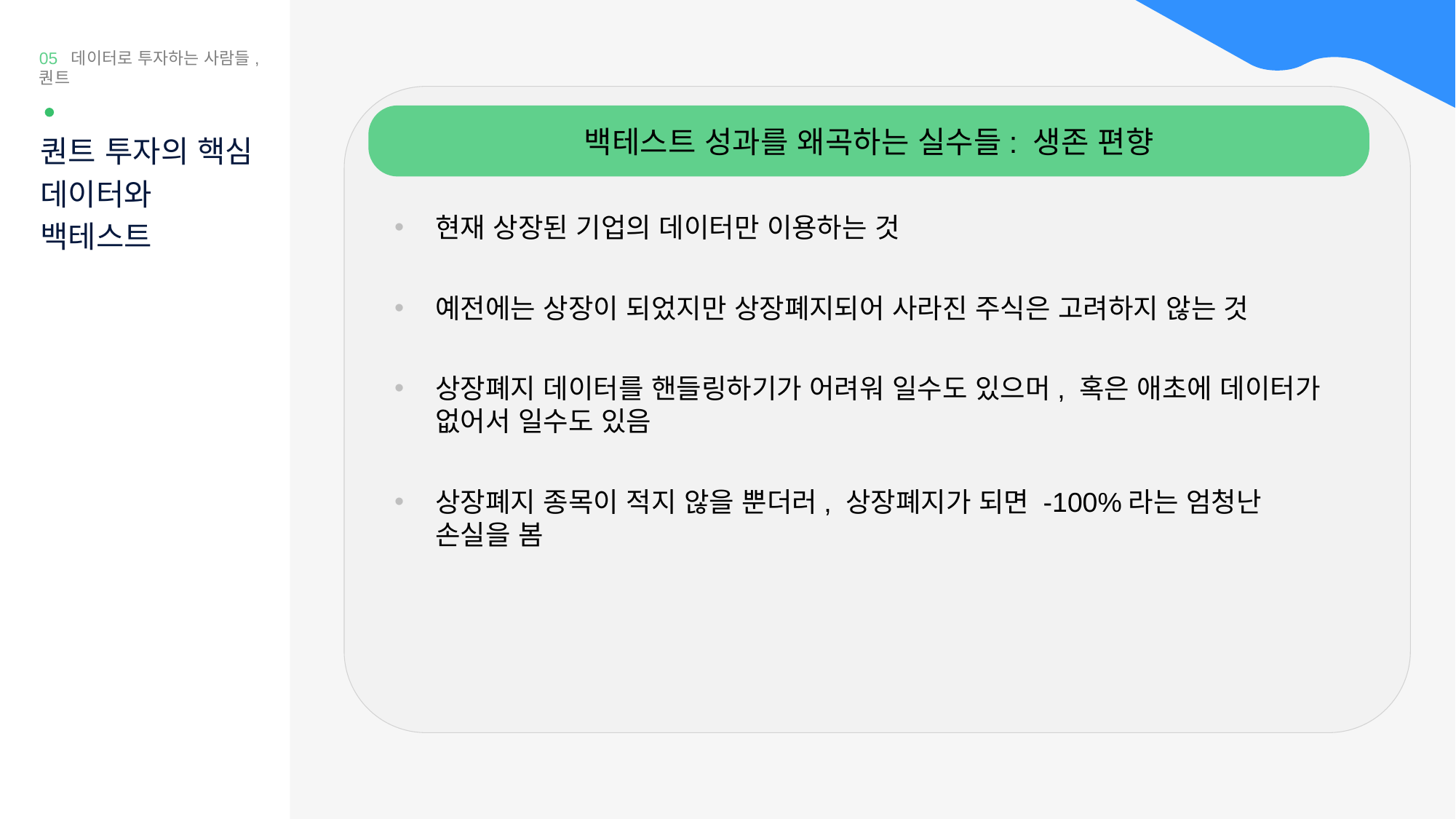

05  데이터로 투자하는 사람들, 퀀트

백테스트 성과를 왜곡하는 실수들: 생존 편향

퀀트 투자의 핵심
데이터와
백테스트
현재 상장된 기업의 데이터만 이용하는 것

예전에는 상장이 되었지만 상장폐지되어 사라진 주식은 고려하지 않는 것

상장폐지 데이터를 핸들링하기가 어려워 일수도 있으머, 혹은 애초에 데이터가 없어서 일수도 있음

상장폐지 종목이 적지 않을 뿐더러, 상장폐지가 되면 -100%라는 엄청난 손실을 봄